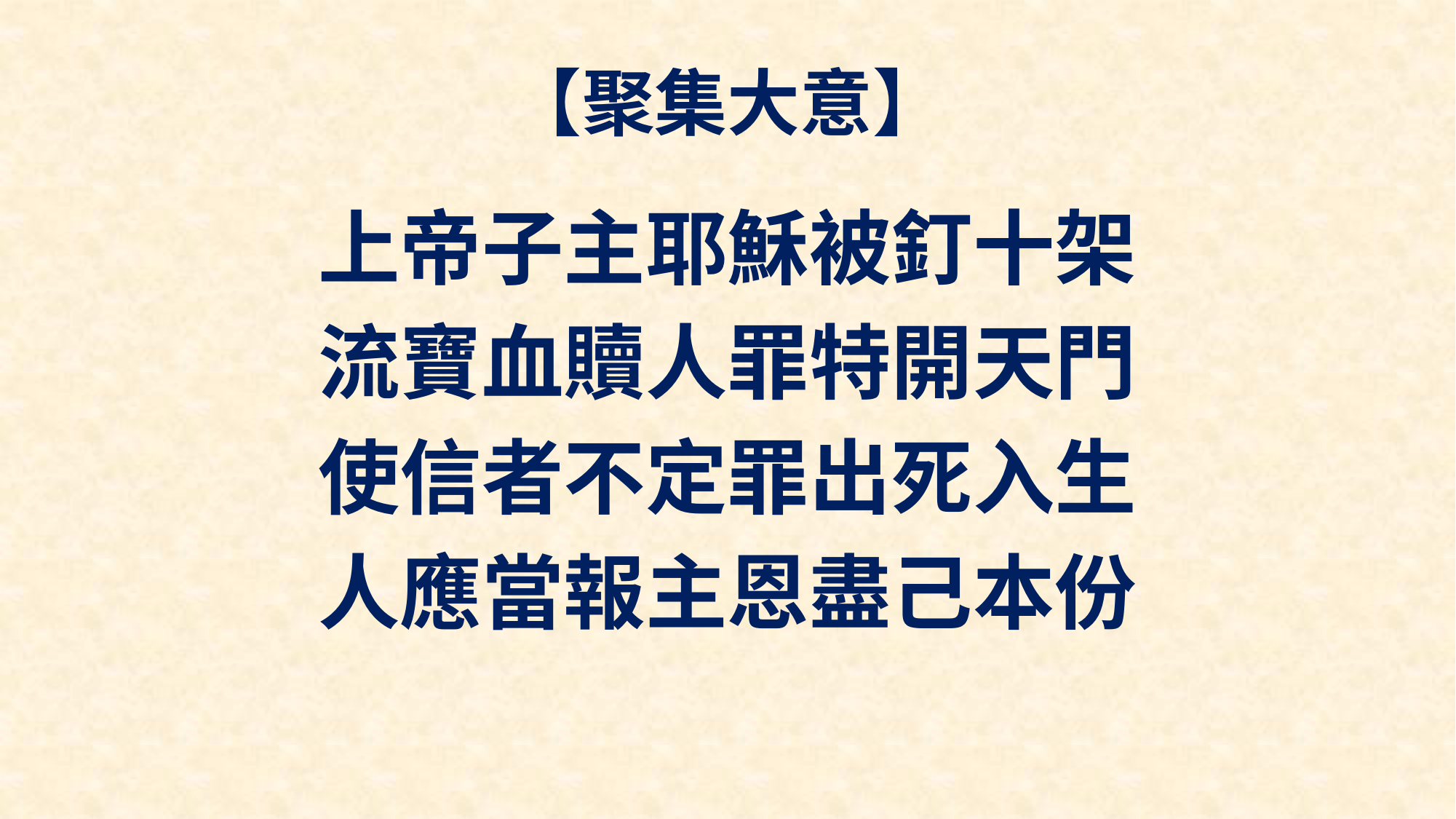

# 【聚集大意】
上帝子主耶穌被釘十架
流寶血贖人罪特開天門
使信者不定罪出死入生
人應當報主恩盡己本份